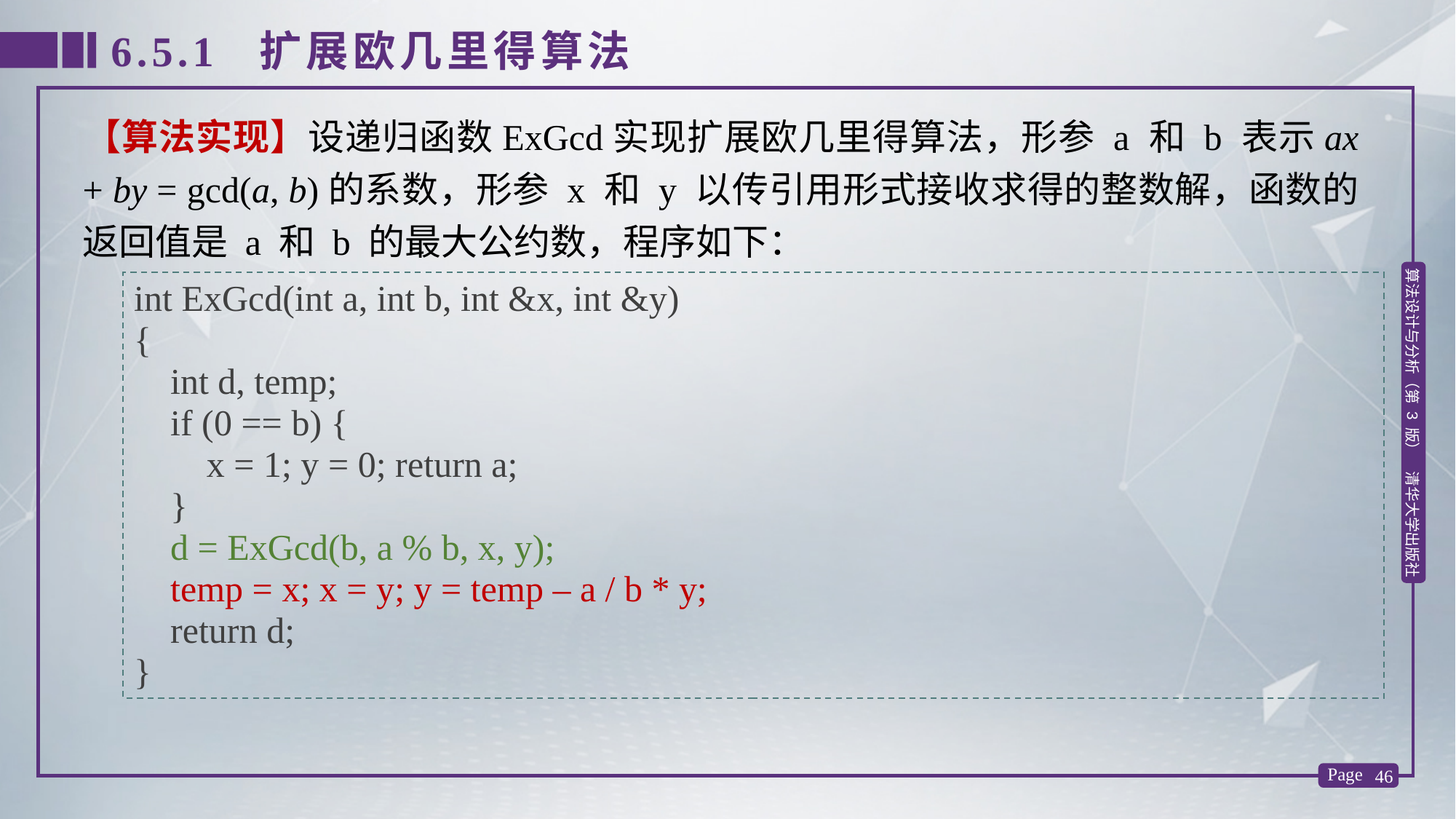

6.5.1  扩展欧几里得算法
【算法实现】设递归函数ExGcd实现扩展欧几里得算法，形参 a 和 b 表示ax + by = gcd(a, b)的系数，形参 x 和 y 以传引用形式接收求得的整数解，函数的返回值是 a 和 b 的最大公约数，程序如下：
int ExGcd(int a, int b, int &x, int &y)
{
    int d, temp;
    if (0 == b) {
        x = 1; y = 0; return a;
    }
    d = ExGcd(b, a % b, x, y);
    temp = x; x = y; y = temp – a / b * y;
    return d;
}